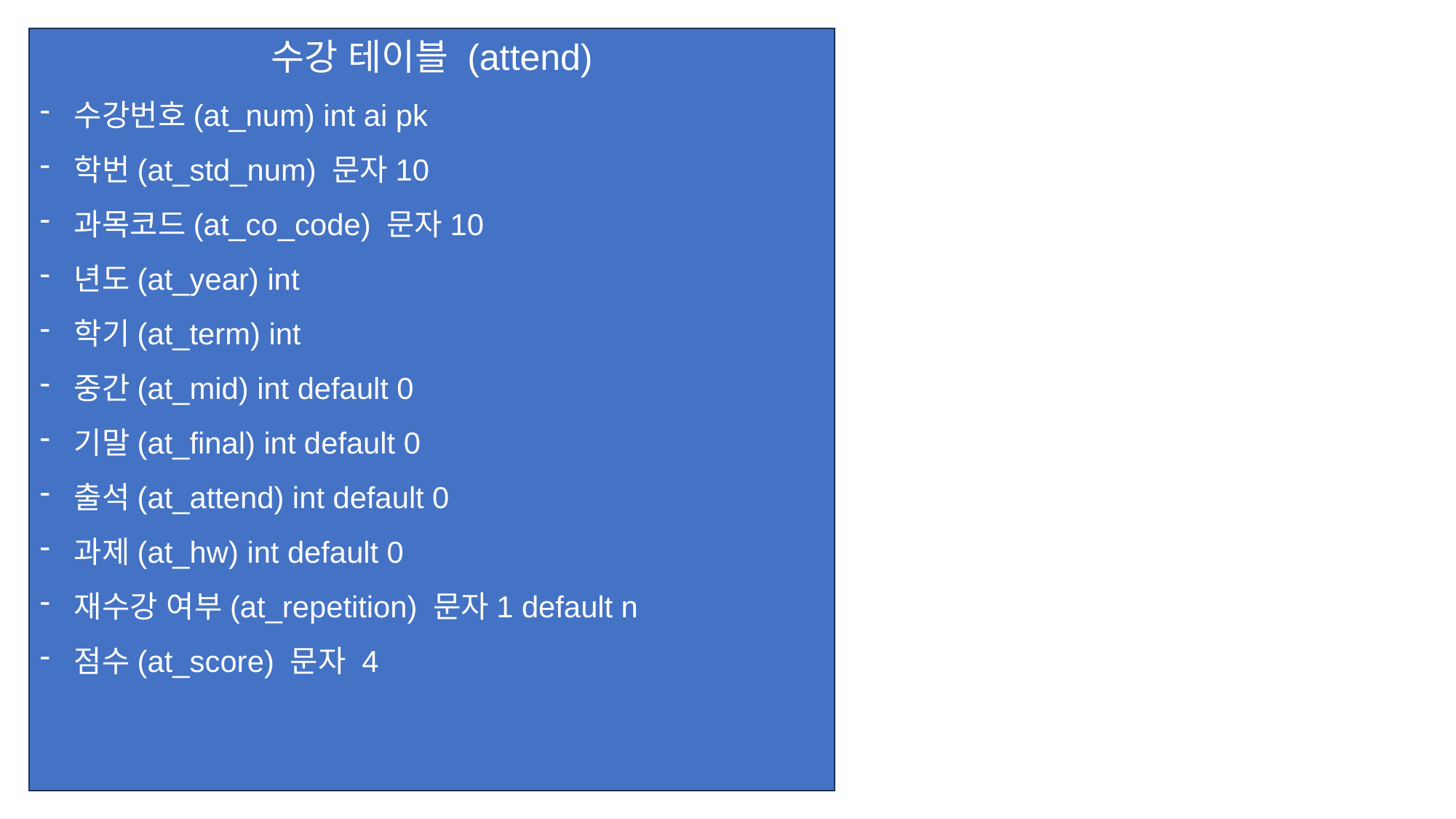

수강 테이블 (attend)
수강번호(at_num) int ai pk
학번(at_std_num) 문자10
과목코드(at_co_code) 문자10
년도(at_year) int
학기(at_term) int
중간(at_mid) int default 0
기말(at_final) int default 0
출석(at_attend) int default 0
과제(at_hw) int default 0
재수강 여부(at_repetition) 문자1 default n
점수(at_score) 문자 4